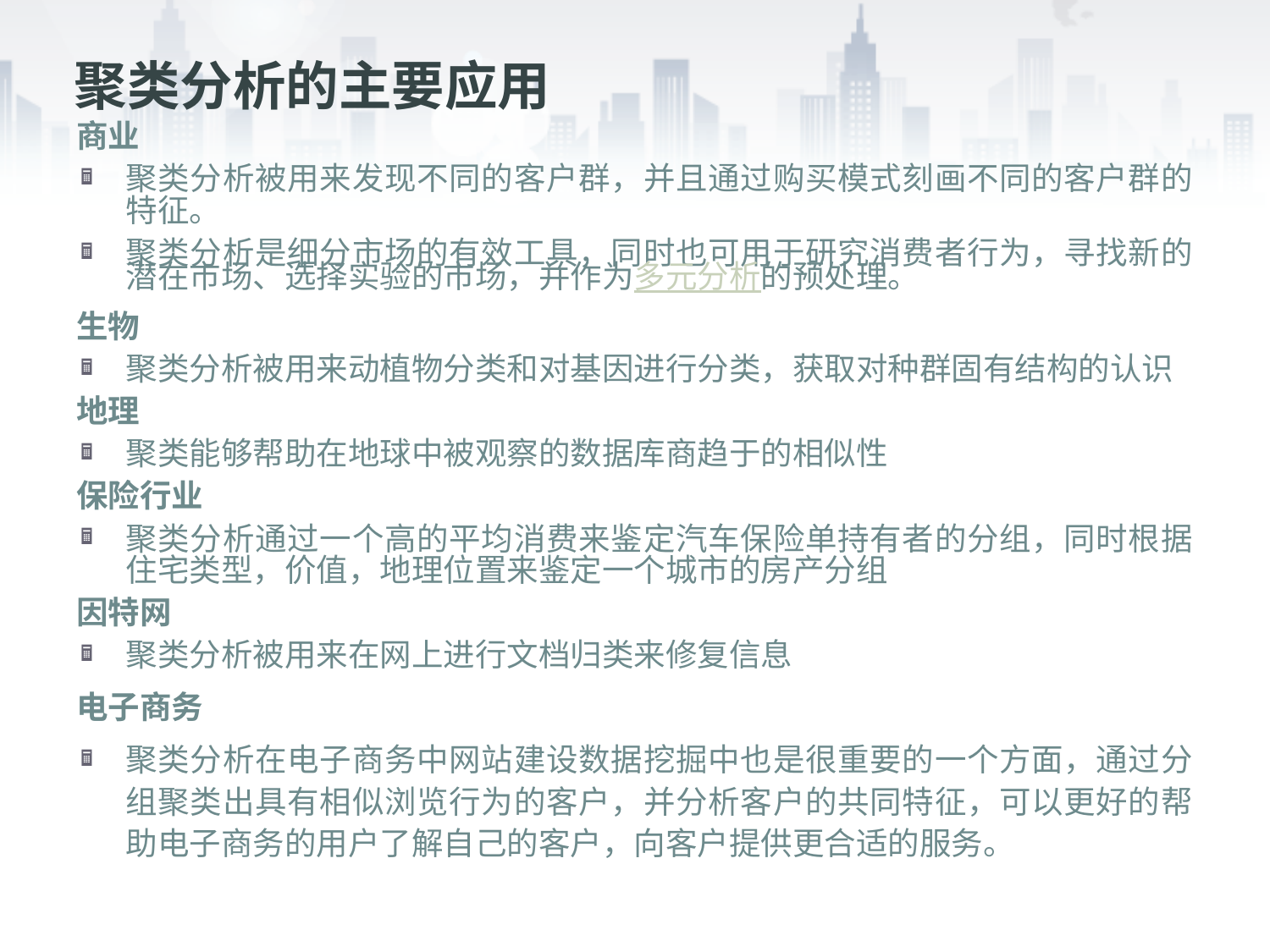

# 聚类分析的主要应用
商业
聚类分析被用来发现不同的客户群，并且通过购买模式刻画不同的客户群的特征。
聚类分析是细分市场的有效工具，同时也可用于研究消费者行为，寻找新的潜在市场、选择实验的市场，并作为多元分析的预处理。
生物
聚类分析被用来动植物分类和对基因进行分类，获取对种群固有结构的认识
地理
聚类能够帮助在地球中被观察的数据库商趋于的相似性
保险行业
聚类分析通过一个高的平均消费来鉴定汽车保险单持有者的分组，同时根据住宅类型，价值，地理位置来鉴定一个城市的房产分组
因特网
聚类分析被用来在网上进行文档归类来修复信息
电子商务
聚类分析在电子商务中网站建设数据挖掘中也是很重要的一个方面，通过分组聚类出具有相似浏览行为的客户，并分析客户的共同特征，可以更好的帮助电子商务的用户了解自己的客户，向客户提供更合适的服务。